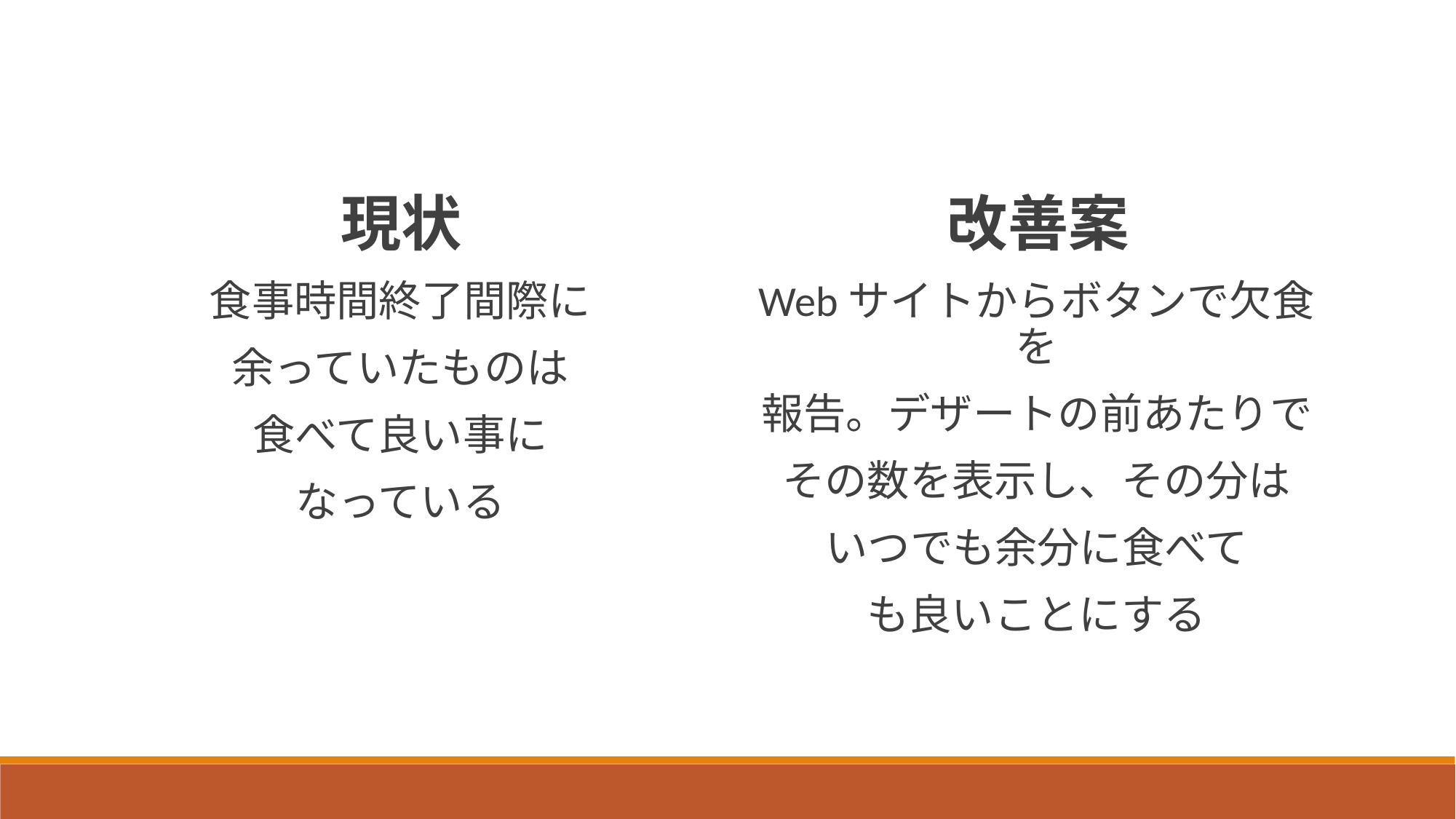

現状
食事時間終了間際に
余っていたものは
食べて良い事に
なっている

改善案
Webサイトからボタンで欠食を
報告。デザートの前あたりで
その数を表示し、その分は
いつでも余分に食べて
も良いことにする